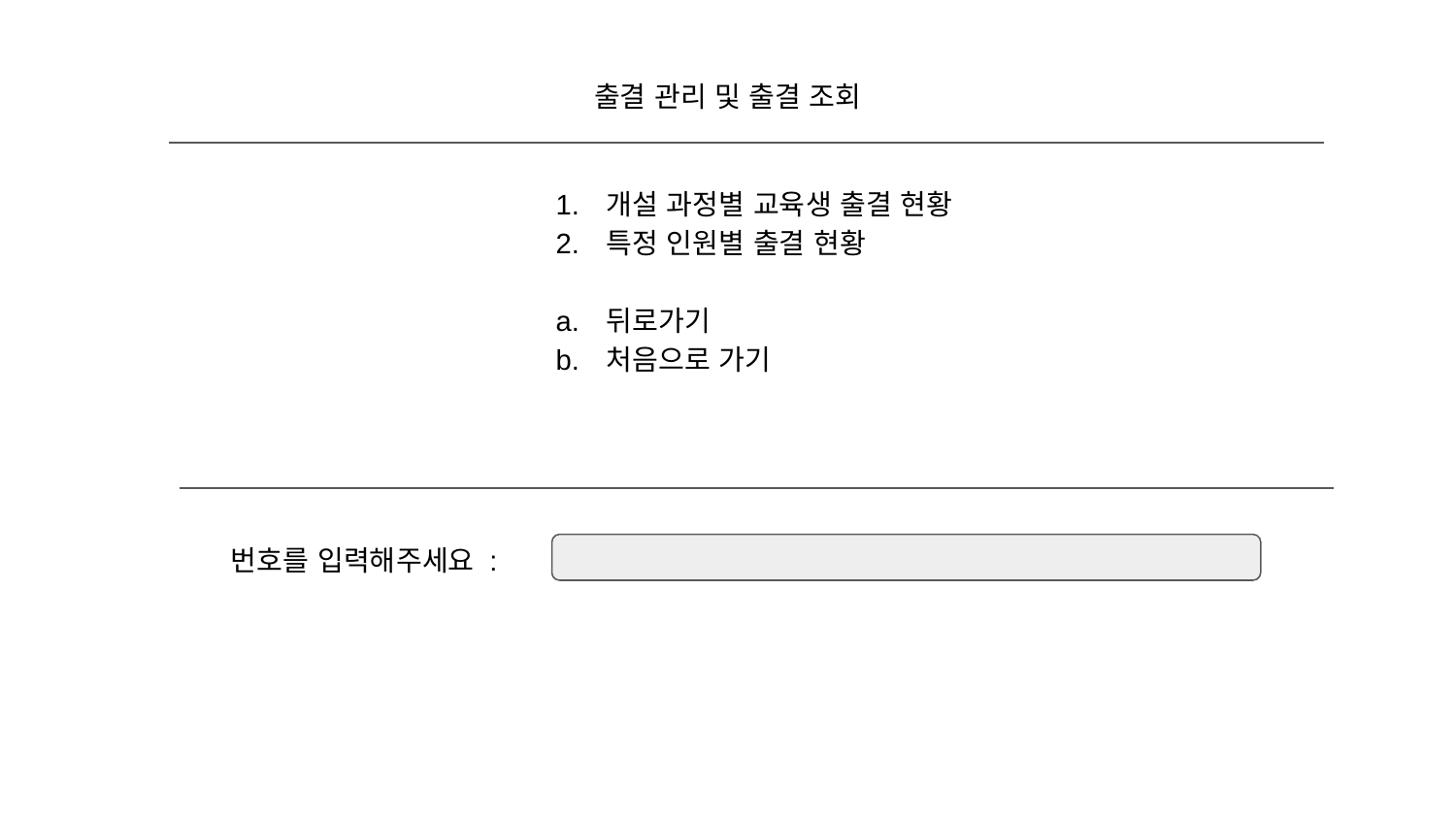

출결 관리 및 출결 조회
개설 과정별 교육생 출결 현황
특정 인원별 출결 현황

뒤로가기
처음으로 가기
번호를 입력해주세요 :